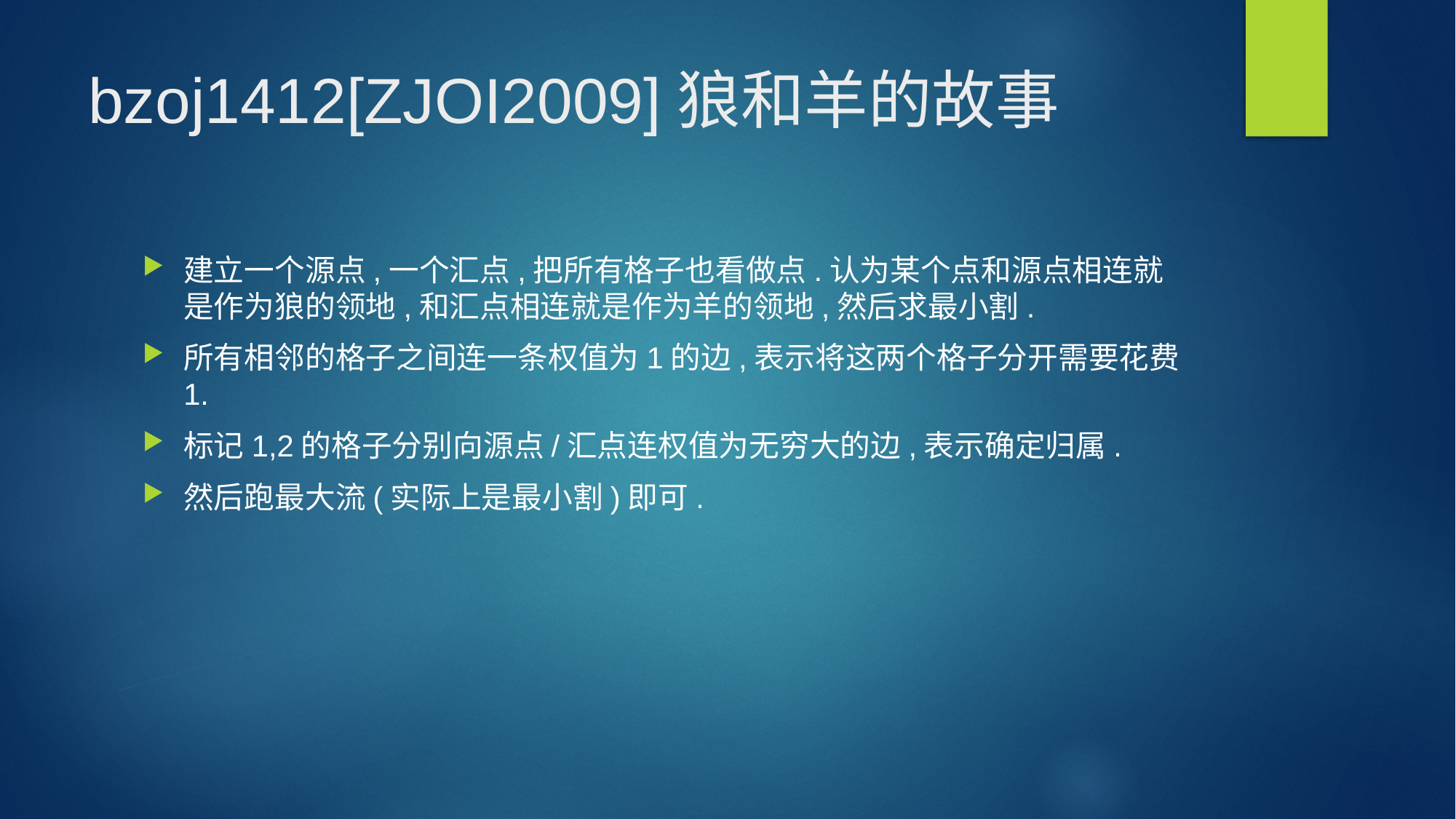

# bzoj1412[ZJOI2009]狼和羊的故事
建立一个源点,一个汇点,把所有格子也看做点.认为某个点和源点相连就是作为狼的领地,和汇点相连就是作为羊的领地,然后求最小割.
所有相邻的格子之间连一条权值为1的边,表示将这两个格子分开需要花费1.
标记1,2的格子分别向源点/汇点连权值为无穷大的边,表示确定归属.
然后跑最大流(实际上是最小割)即可.